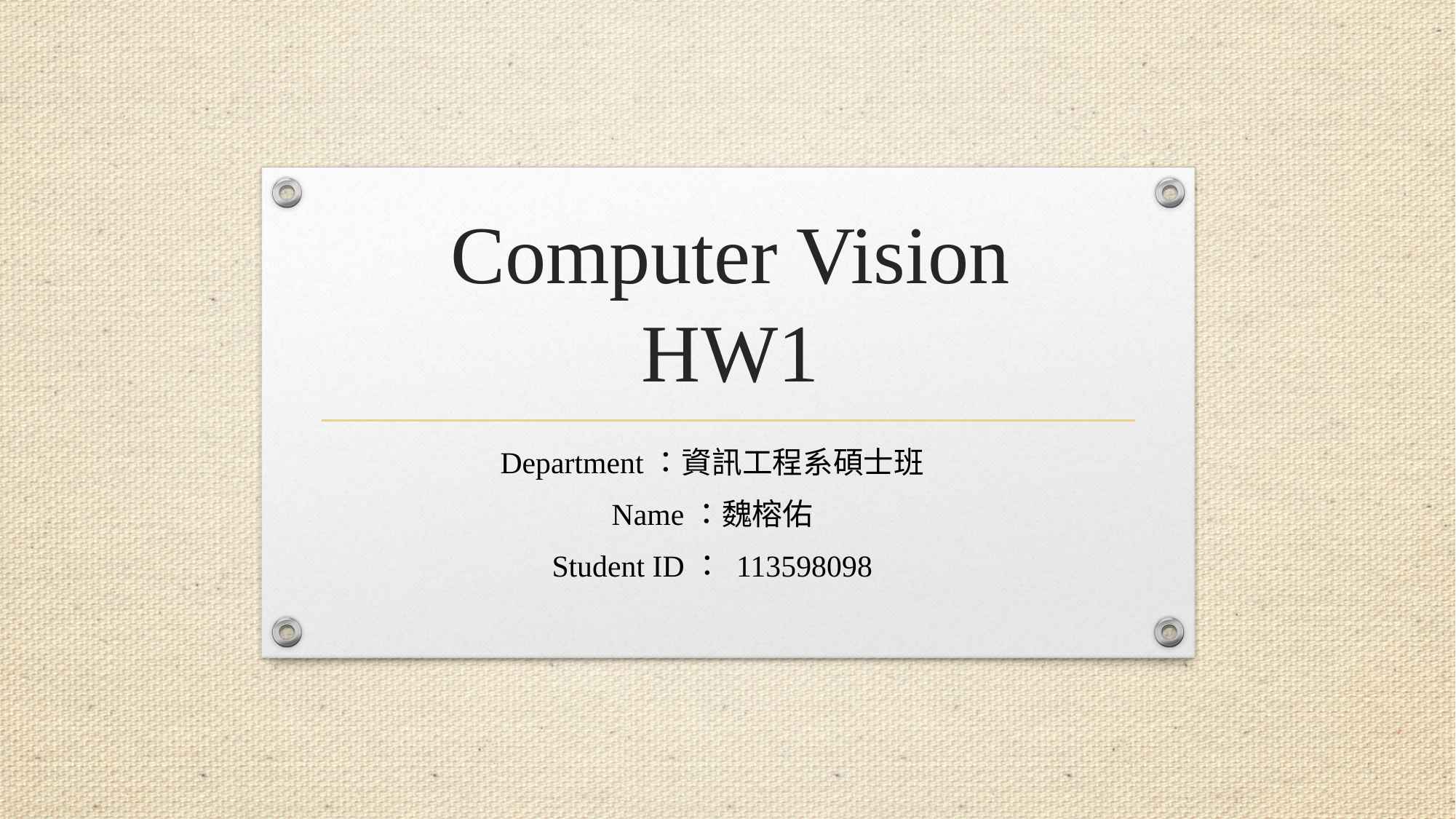

# Computer Vision HW1
Department：資訊工程系碩士班
Name：魏榕佑
Student ID： 113598098